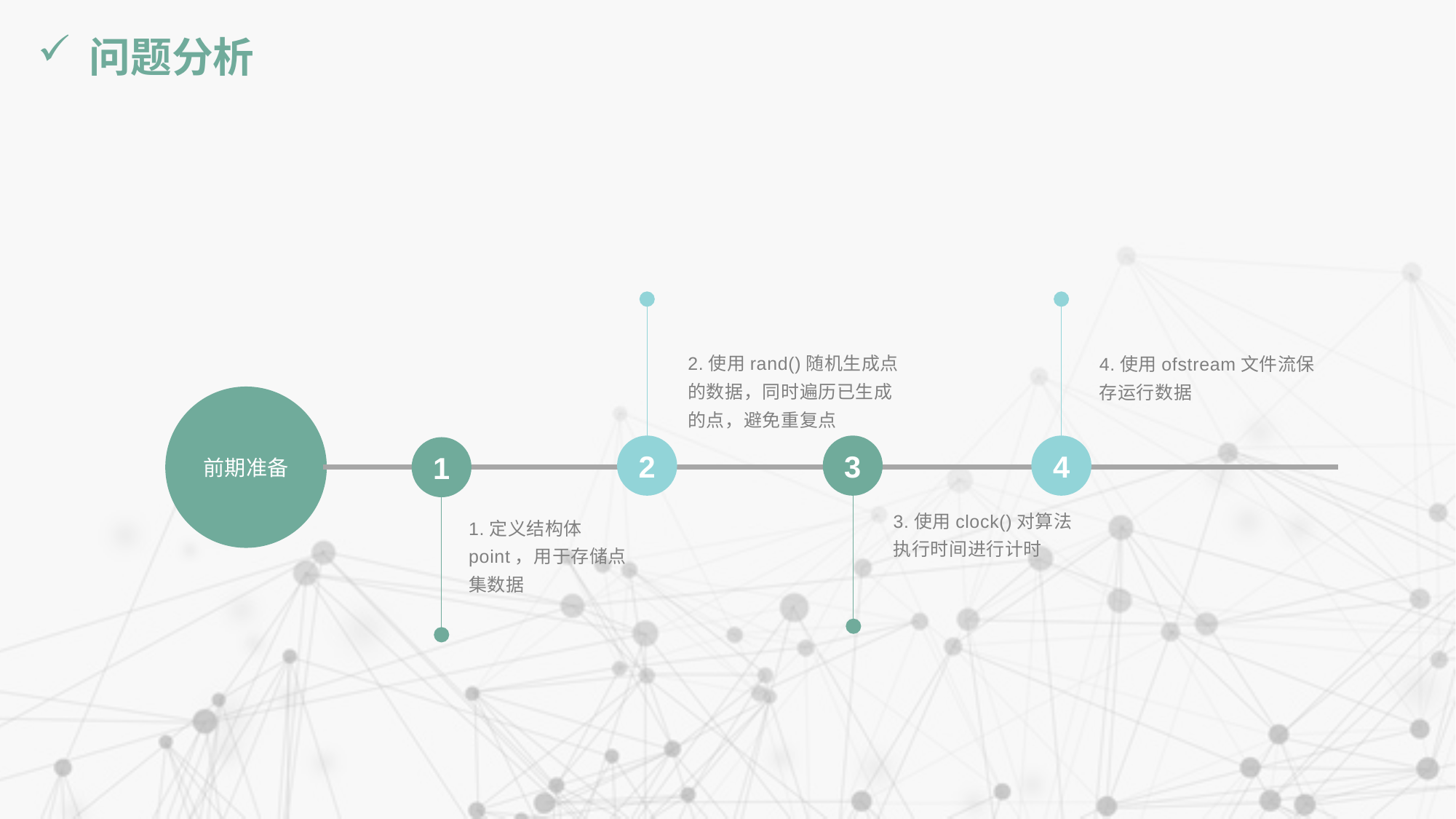

# 问题分析

2

4
2.使用rand()随机生成点的数据，同时遍历已生成的点，避免重复点
4.使用ofstream文件流保存运行数据
前期准备
3

1

3.使用clock()对算法执行时间进行计时
1.定义结构体point，用于存储点集数据